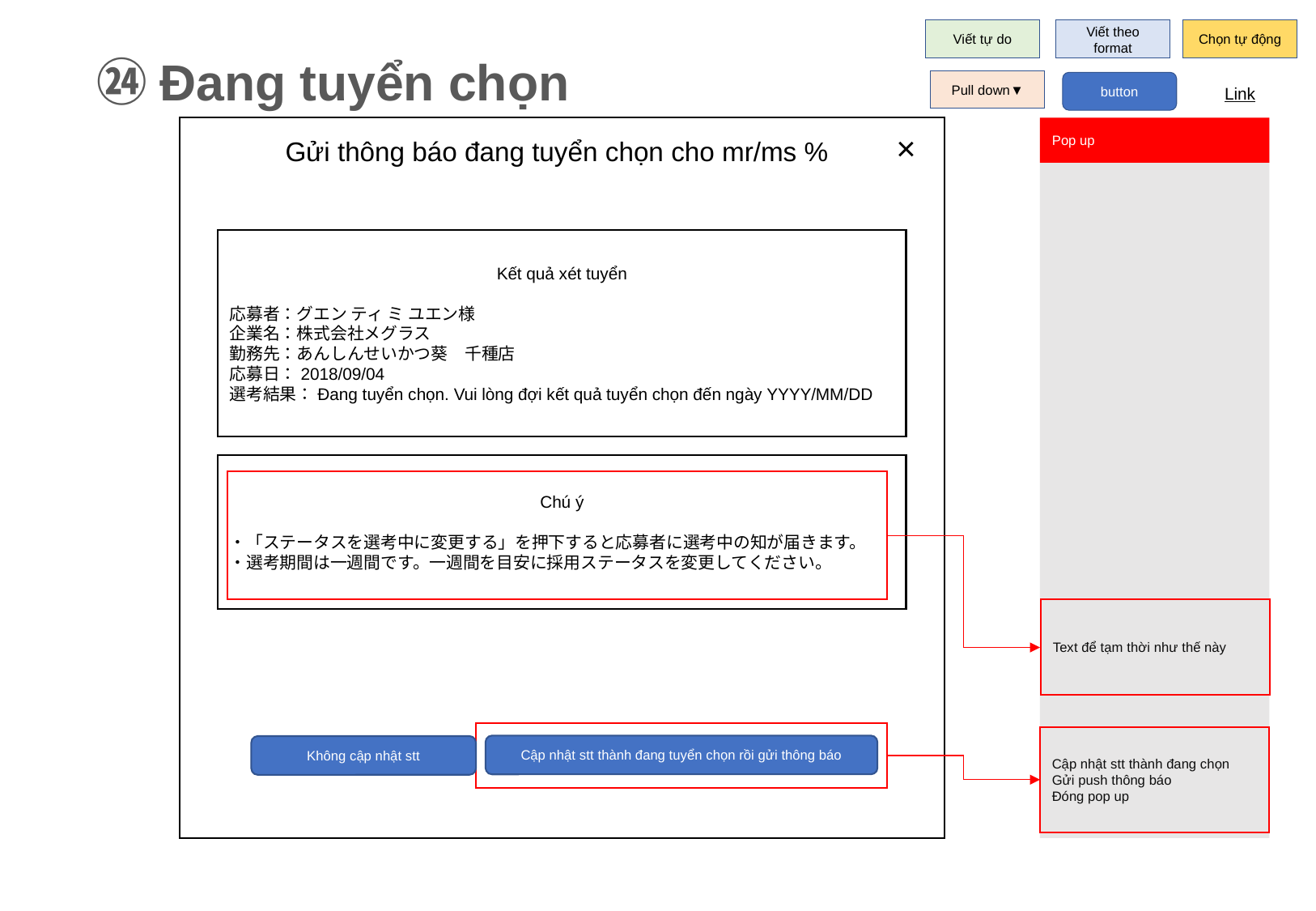

Viết tự do
Viết theo format
Chọn tự động
㉔Đang tuyển chọn
Pull down▼
button
Link

Pop up
×
Gửi thông báo đang tuyển chọn cho mr/ms %
Kết quả xét tuyển

応募者：グエン ティ ミ ユエン様
企業名：株式会社メグラス
勤務先：あんしんせいかつ葵　千種店
応募日：2018/09/04
選考結果：Đang tuyển chọn. Vui lòng đợi kết quả tuyển chọn đến ngày YYYY/MM/DD
Chú ý

・「ステータスを選考中に変更する」を押下すると応募者に選考中の知が届きます。
・選考期間は一週間です。一週間を目安に採用ステータスを変更してください。

Text để tạm thời như thế này

Cập nhật stt thành đang chọn
Gửi push thông báo
Đóng pop up
Cập nhật stt thành đang tuyển chọn rồi gửi thông báo
Không cập nhật stt